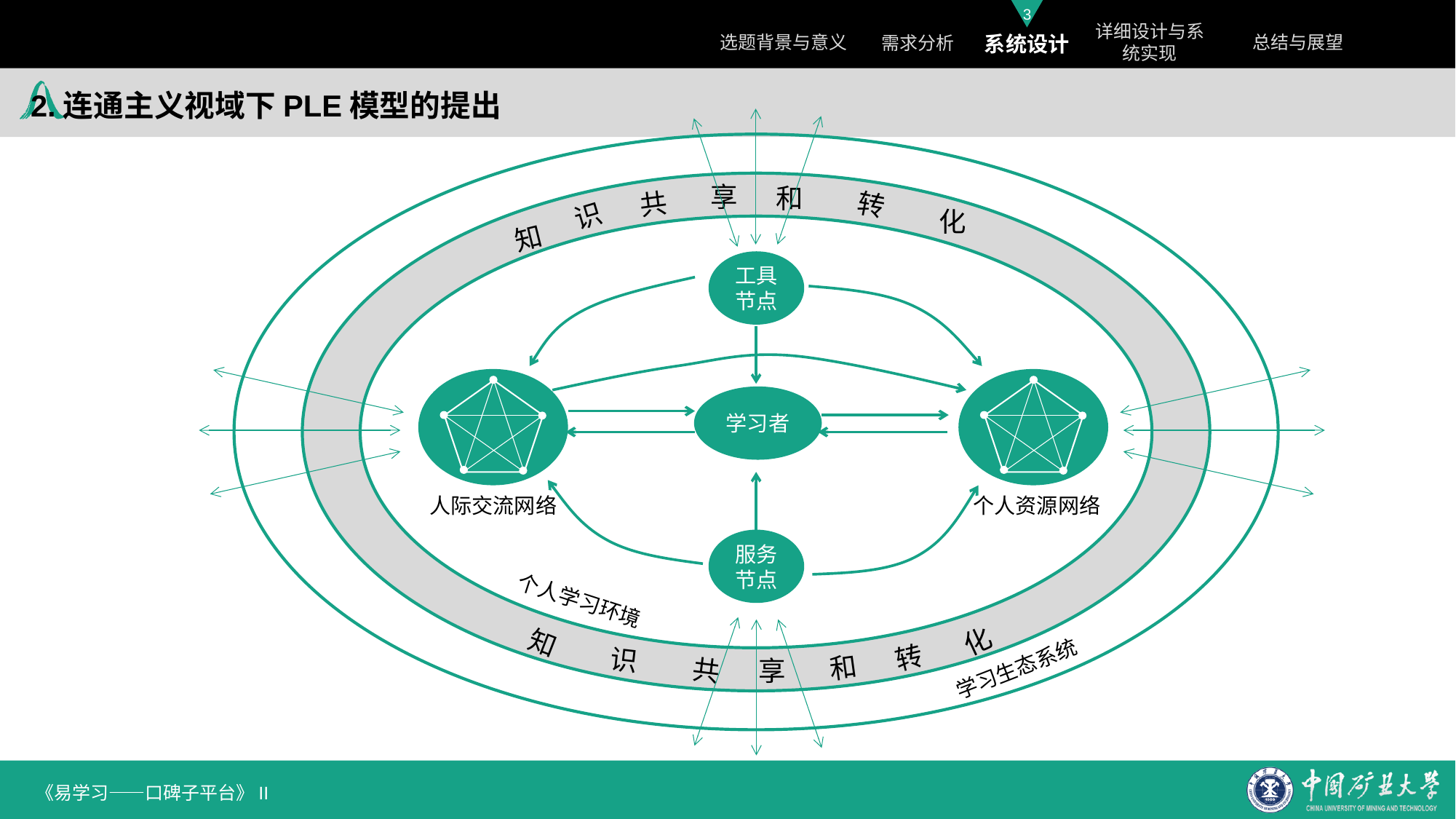

基于连通主义的个人学习环境模型设计
2.连通主义视域下PLE模型的提出

享
和
共
转
识
化
知

工具
节点

学习者

人际交流网络
个人资源网络
服务节点
个人学习环境
化
知
转
识
和
享
共
学习生态系统